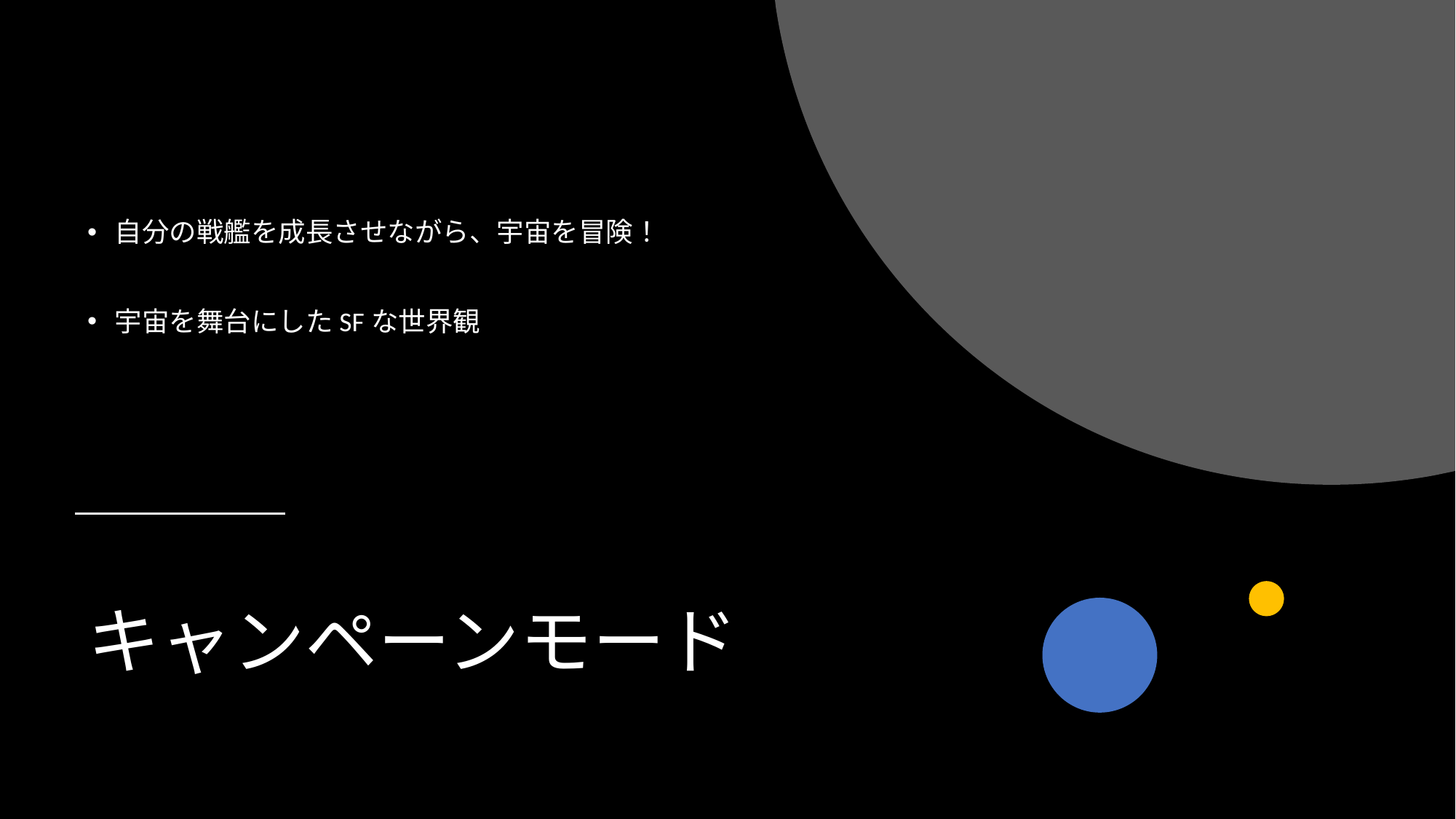

自分の戦艦を成長させながら、宇宙を冒険！

宇宙を舞台にしたSFな世界観
# キャンペーンモード